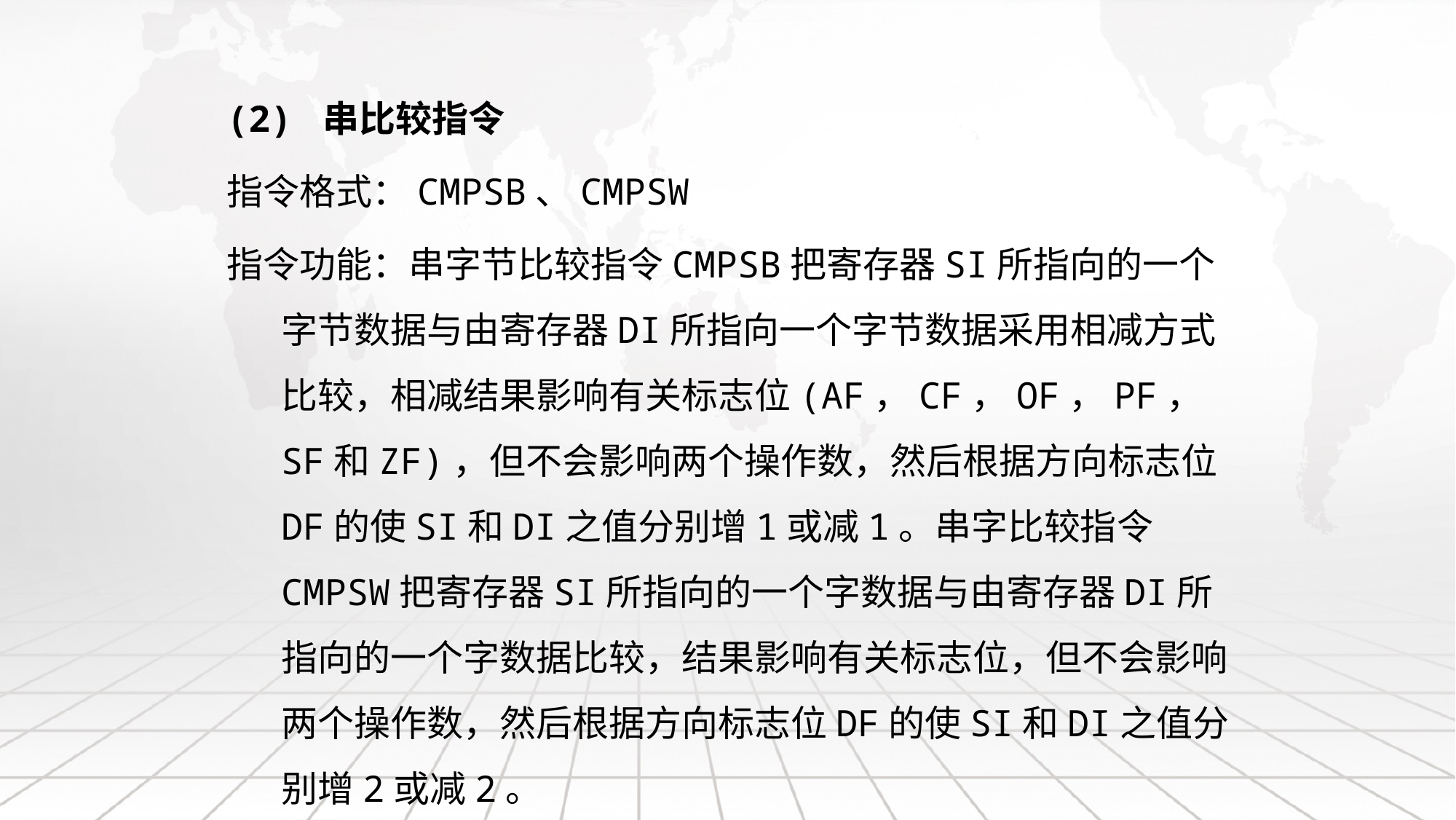

(2) 串比较指令
指令格式：CMPSB、CMPSW
指令功能：串字节比较指令CMPSB把寄存器SI所指向的一个字节数据与由寄存器DI所指向一个字节数据采用相减方式比较，相减结果影响有关标志位(AF，CF，OF，PF，SF和ZF)，但不会影响两个操作数，然后根据方向标志位DF的使SI和DI之值分别增1或减1。串字比较指令CMPSW把寄存器SI所指向的一个字数据与由寄存器DI所指向的一个字数据比较，结果影响有关标志位，但不会影响两个操作数，然后根据方向标志位DF的使SI和DI之值分别增2或减2。